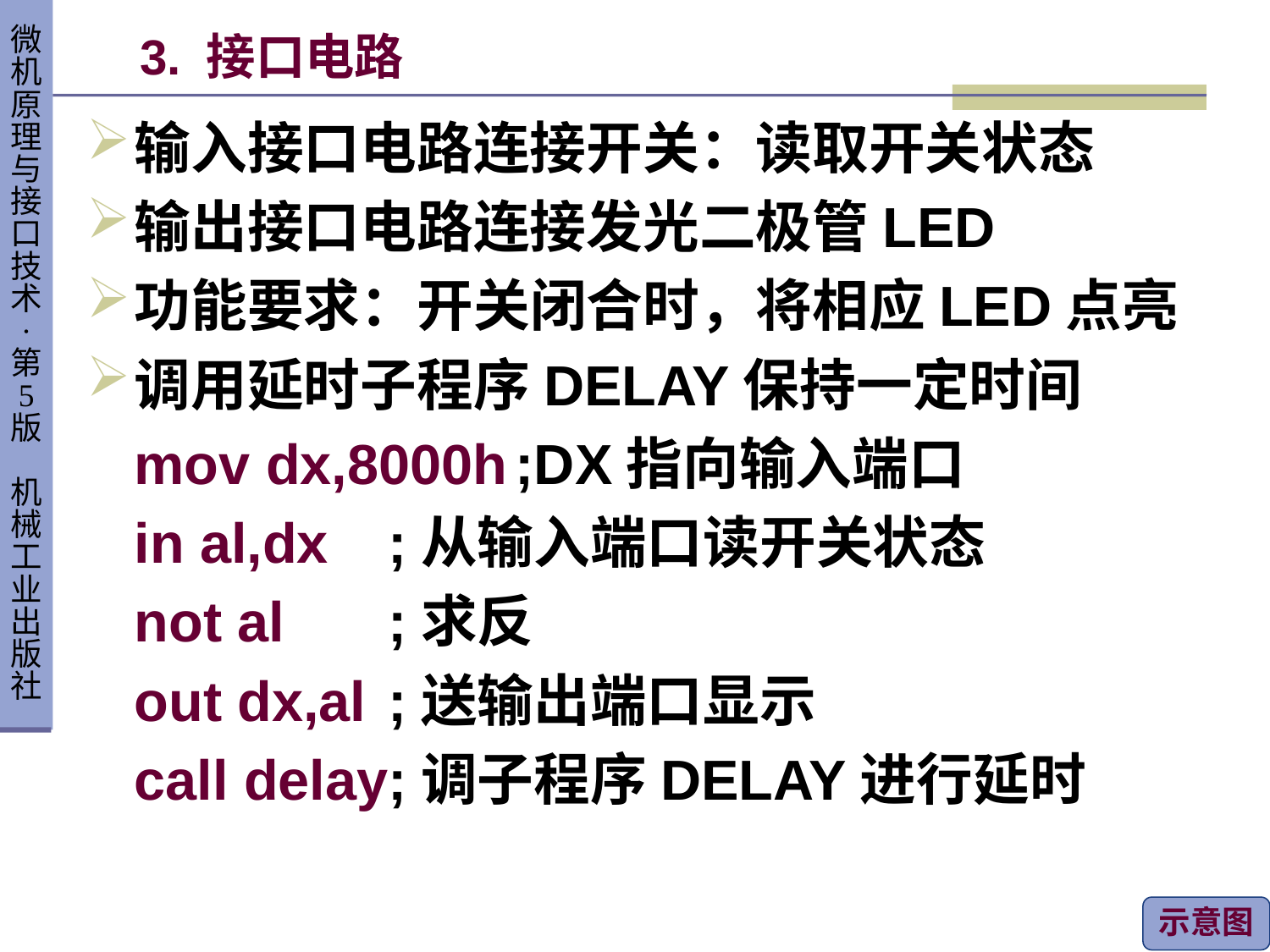

# 3. 接口电路
输入接口电路连接开关：读取开关状态
输出接口电路连接发光二极管LED
功能要求：开关闭合时，将相应LED点亮
调用延时子程序DELAY保持一定时间
	mov dx,8000h	;DX指向输入端口
	in al,dx	;从输入端口读开关状态
	not al	;求反
	out dx,al	;送输出端口显示
	call delay	;调子程序DELAY进行延时
示意图